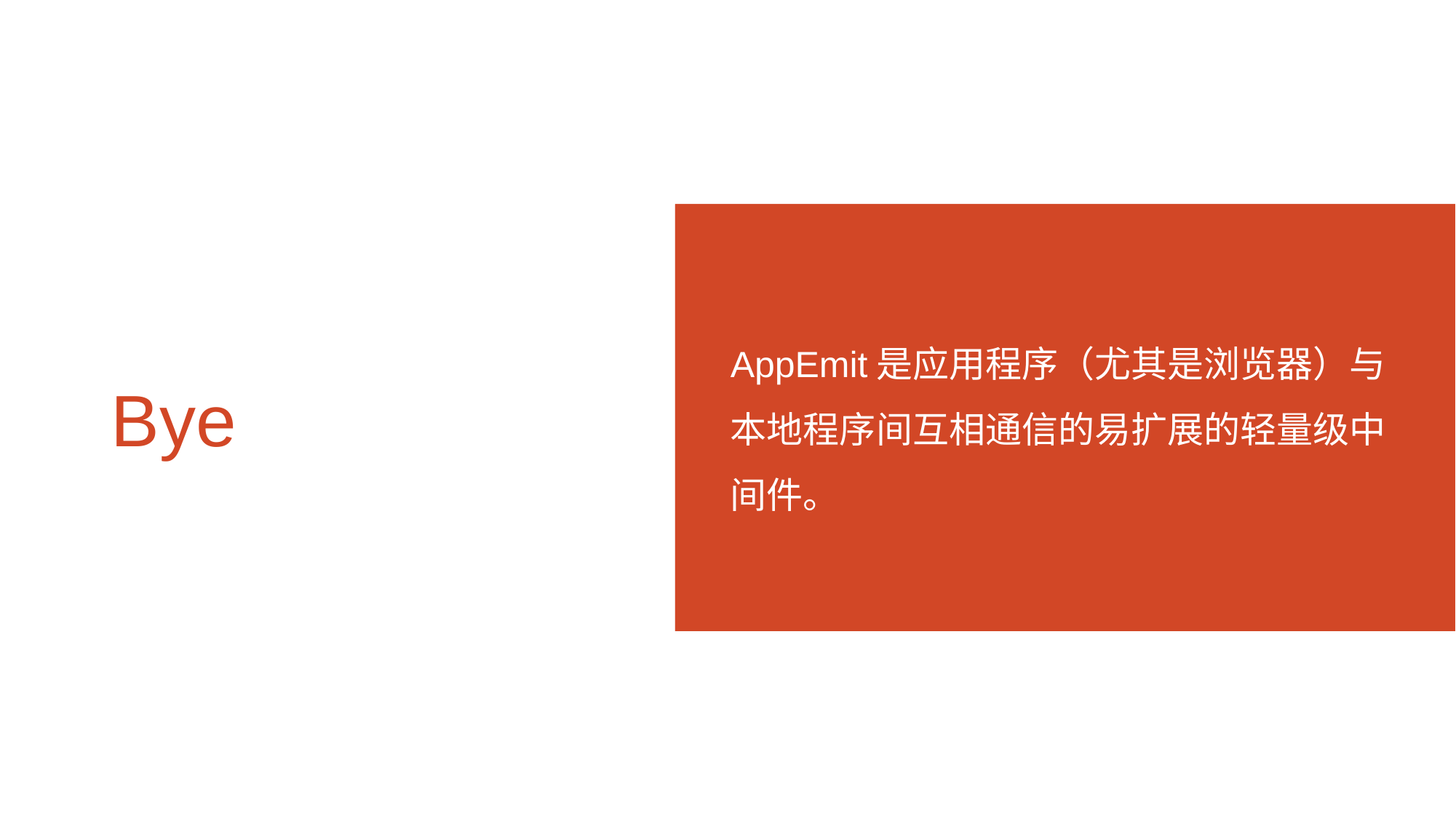

AppEmit是应用程序（尤其是浏览器）与本地程序间互相通信的易扩展的轻量级中间件。
# Bye